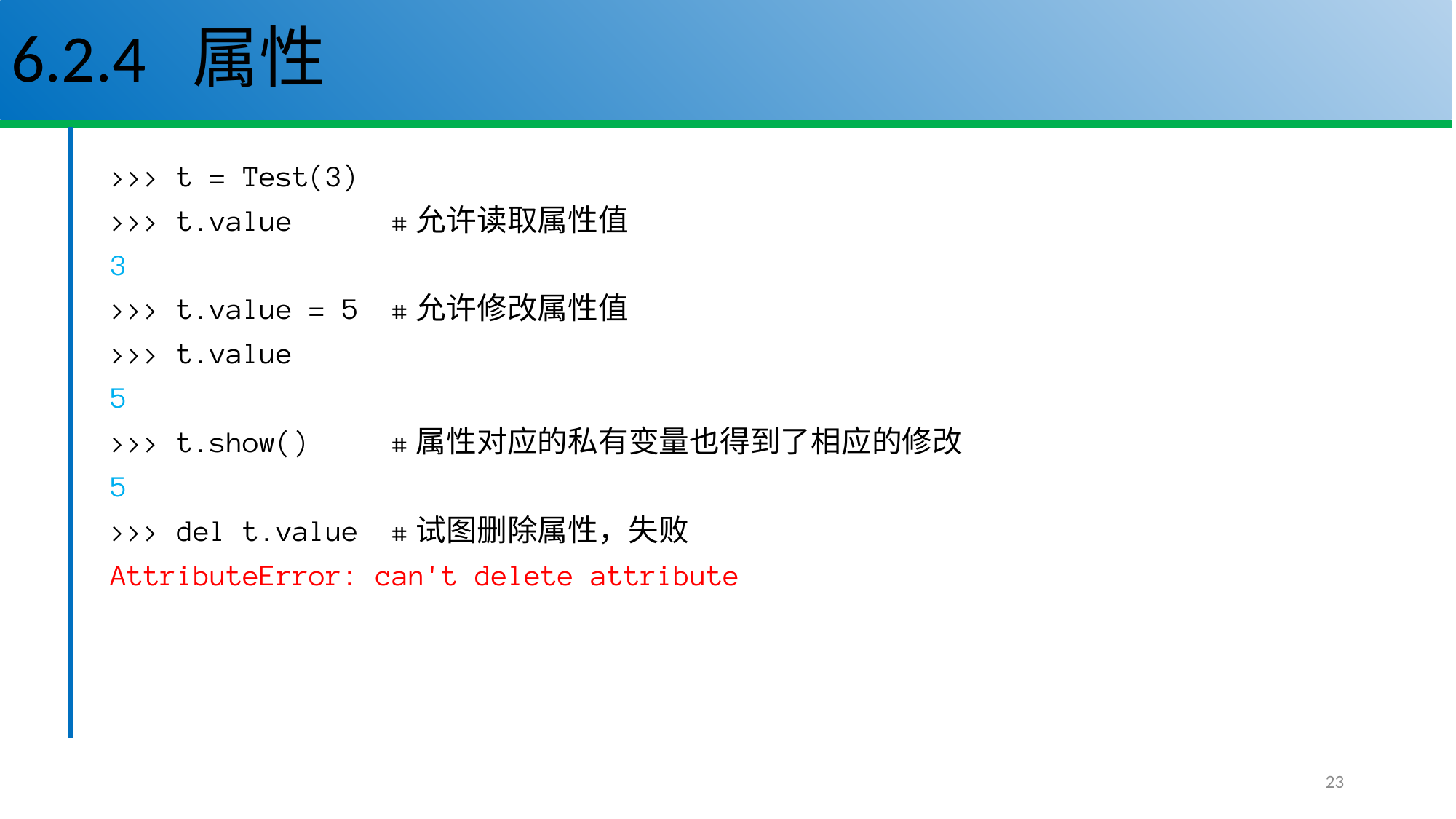

# 6.2.4  属性
>>> t = Test(3)
>>> t.value      #允许读取属性值
3
>>> t.value = 5  #允许修改属性值
>>> t.value
5
>>> t.show()     #属性对应的私有变量也得到了相应的修改
5
>>> del t.value  #试图删除属性，失败
AttributeError: can't delete attribute
23